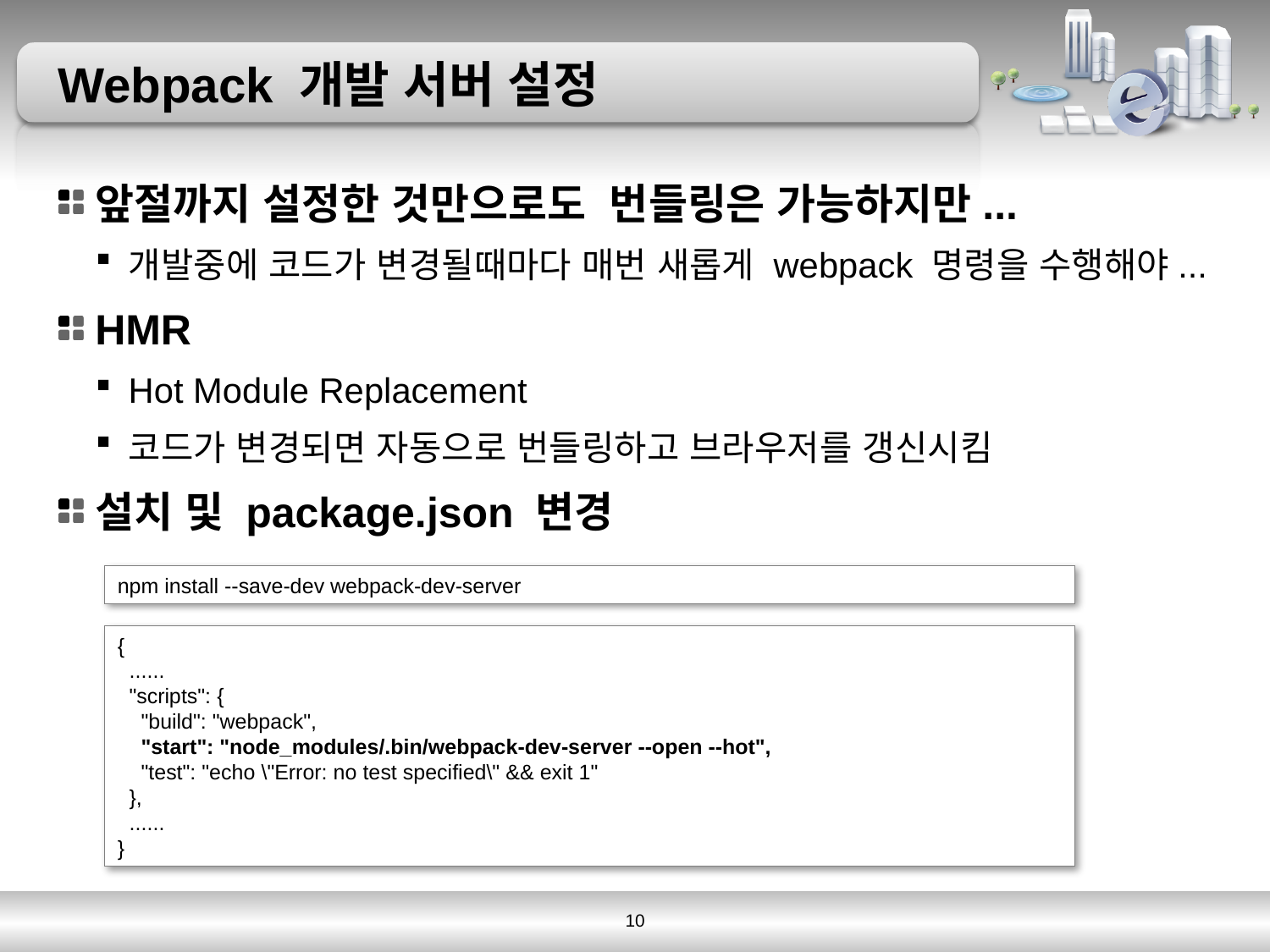

# Webpack 개발 서버 설정
앞절까지 설정한 것만으로도  번들링은 가능하지만...
개발중에 코드가 변경될때마다 매번 새롭게 webpack 명령을 수행해야...
HMR
Hot Module Replacement
코드가 변경되면 자동으로 번들링하고 브라우저를 갱신시킴
설치 및 package.json 변경

npm install --save-dev webpack-dev-server
{
  ......
  "scripts": {
    "build": "webpack",
    "start": "node_modules/.bin/webpack-dev-server --open --hot",
    "test": "echo \"Error: no test specified\" && exit 1"
  },
  ......
}